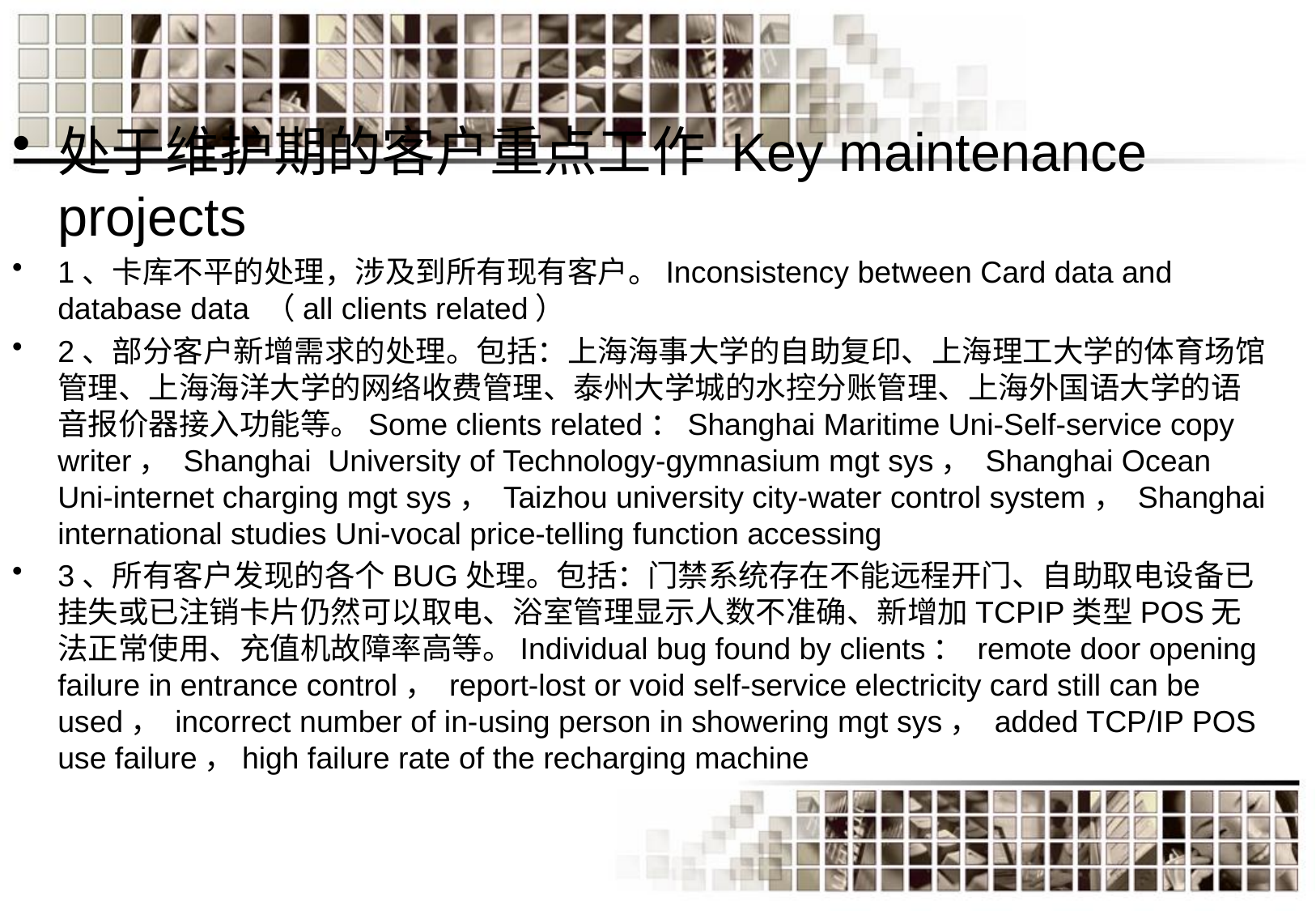

#
处于维护期的客户重点工作 Key maintenance projects
1、卡库不平的处理，涉及到所有现有客户。Inconsistency between Card data and database data （all clients related）
2、部分客户新增需求的处理。包括：上海海事大学的自助复印、上海理工大学的体育场馆管理、上海海洋大学的网络收费管理、泰州大学城的水控分账管理、上海外国语大学的语音报价器接入功能等。Some clients related：Shanghai Maritime Uni-Self-service copy writer， Shanghai  University of Technology-gymnasium mgt sys， Shanghai Ocean Uni-internet charging mgt sys， Taizhou university city-water control system， Shanghai international studies Uni-vocal price-telling function accessing
3、所有客户发现的各个BUG处理。包括：门禁系统存在不能远程开门、自助取电设备已挂失或已注销卡片仍然可以取电、浴室管理显示人数不准确、新增加TCPIP类型POS无法正常使用、充值机故障率高等。Individual bug found by clients： remote door opening failure in entrance control， report-lost or void self-service electricity card still can be used， incorrect number of in-using person in showering mgt sys， added TCP/IP POS use failure，high failure rate of the recharging machine